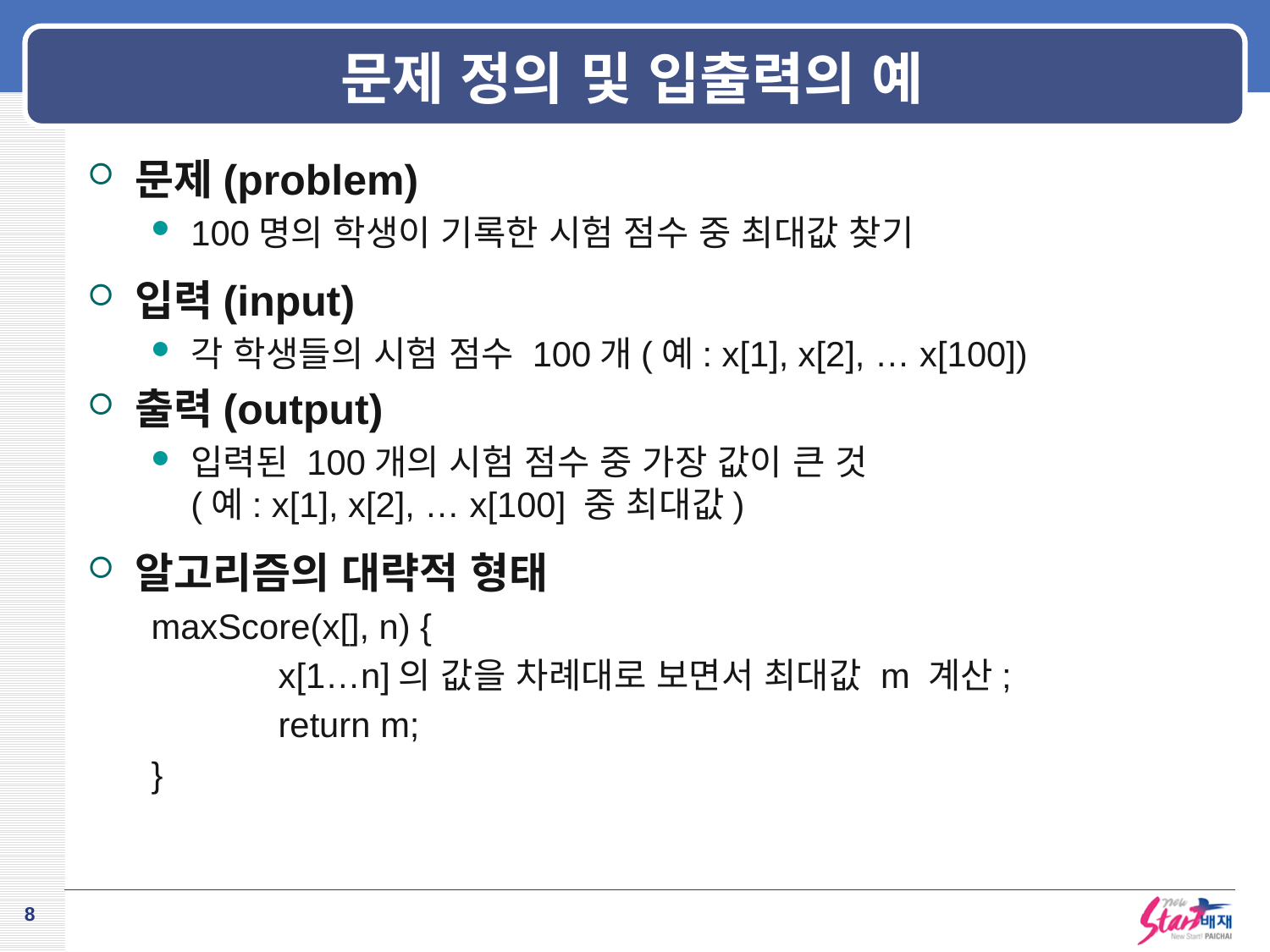

# 문제 정의 및 입출력의 예
문제(problem)
100명의 학생이 기록한 시험 점수 중 최대값 찾기
입력(input)
각 학생들의 시험 점수 100개(예: x[1], x[2], … x[100])
출력(output)
입력된 100개의 시험 점수 중 가장 값이 큰 것
(예: x[1], x[2], … x[100] 중 최대값)
알고리즘의 대략적 형태
maxScore(x[], n) {
	x[1…n]의 값을 차례대로 보면서 최대값 m 계산;
	return m;
}
8